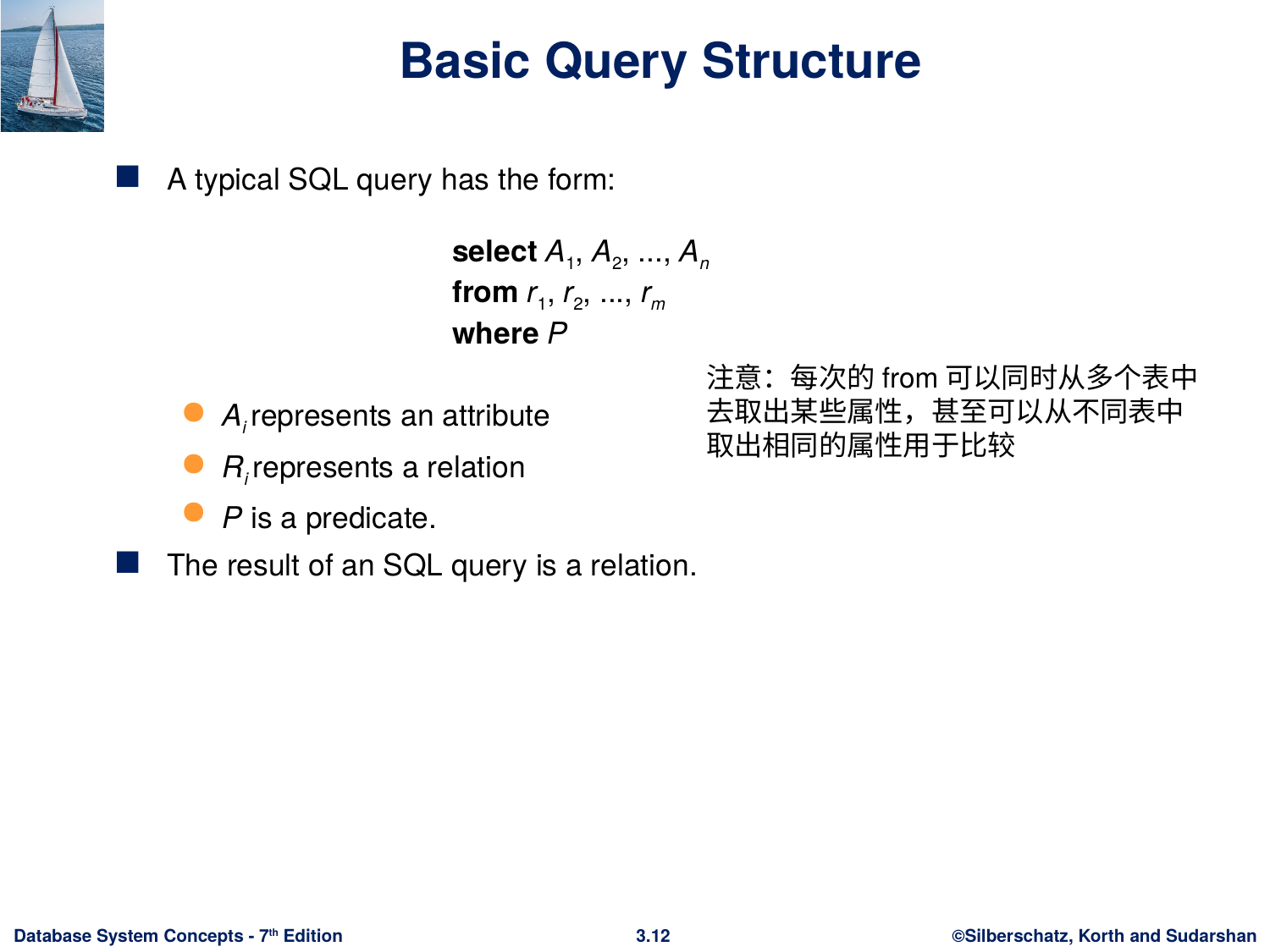

# Basic Query Structure
A typical SQL query has the form:
	select A1, A2, ..., An
	from r1, r2, ..., rm
	where P
Ai represents an attribute
Ri represents a relation
P is a predicate.
The result of an SQL query is a relation.
注意：每次的from可以同时从多个表中
去取出某些属性，甚至可以从不同表中
取出相同的属性用于比较